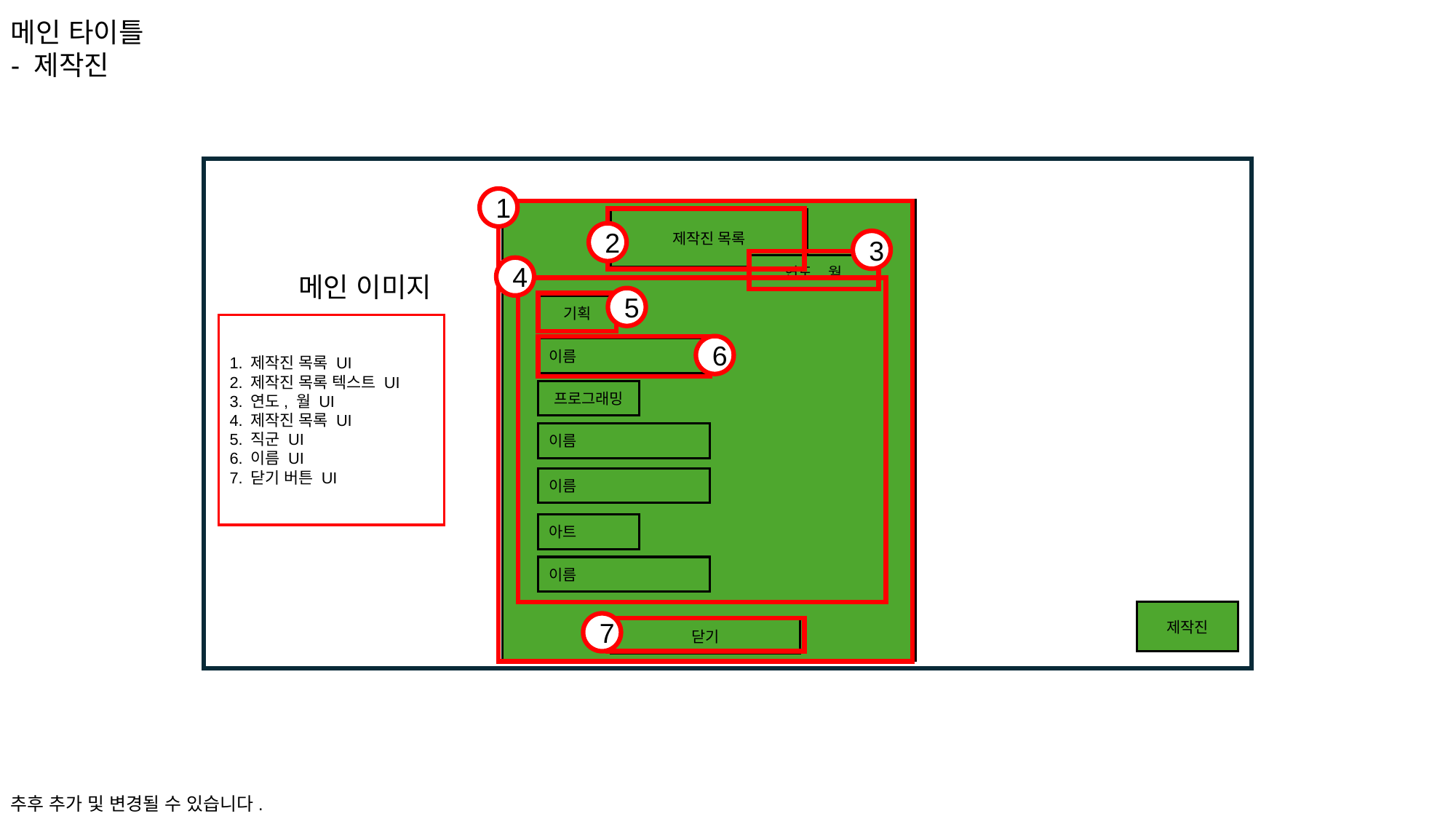

메인 타이틀
- 제작진
ㅁ
1

제작진 목록
2
3
메인 이미지
게임 이름

연도, 월
4

5

기획
1. 제작진 목록 UI
2. 제작진 목록 텍스트 UI
3. 연도, 월 UI
4. 제작진 목록 UI
5. 직군 UI
6. 이름 UI
7. 닫기 버튼 UI
6

이름
게임 시작
프로그래밍
이름
정비
이름
조작 방법
아트
게임 설정
이름
제작진
7

닫기
추후 추가 및 변경될 수 있습니다.